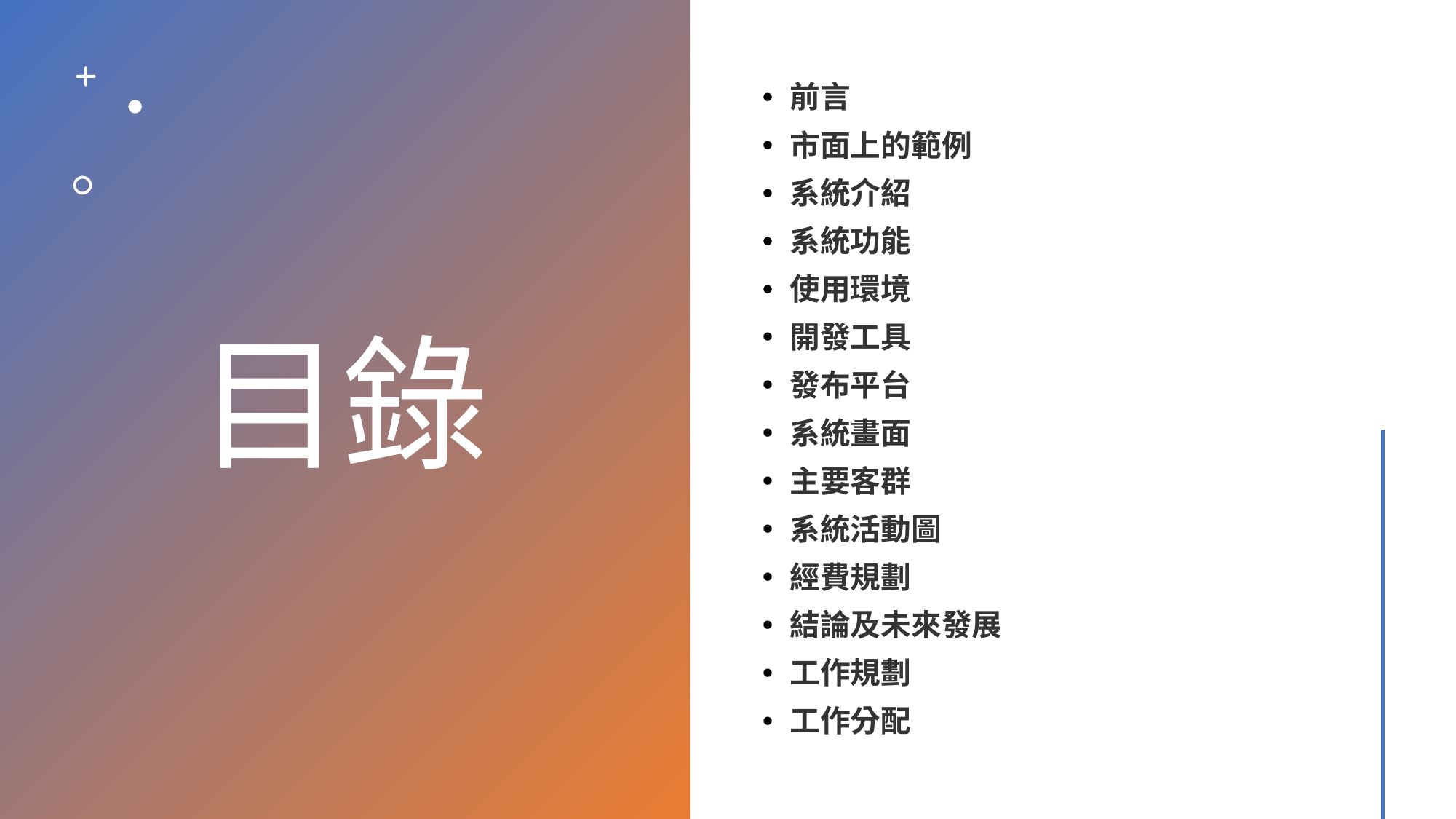

# 目錄
前言
市面上的範例
系統介紹
系統功能
使用環境
開發工具
發布平台
系統畫面
主要客群
系統活動圖
經費規劃
結論及未來發展
工作規劃
工作分配